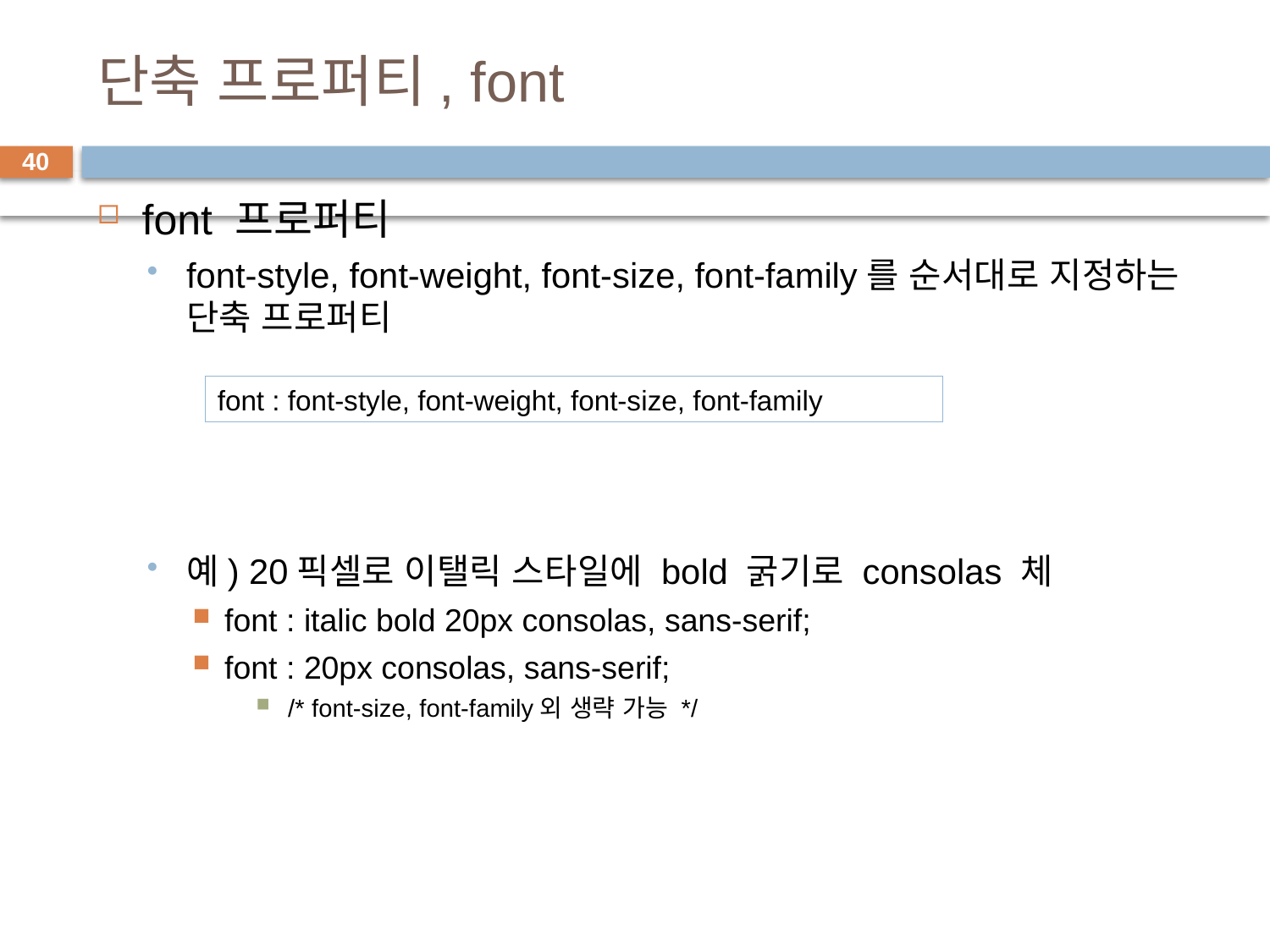

# 단축 프로퍼티, font
40
font 프로퍼티
font-style, font-weight, font-size, font-family를 순서대로 지정하는 단축 프로퍼티

예) 20픽셀로 이탤릭 스타일에 bold 굵기로 consolas 체
font : italic bold 20px consolas, sans-serif;
font : 20px consolas, sans-serif;
/* font-size, font-family외 생략 가능 */

font : font-style, font-weight, font-size, font-family